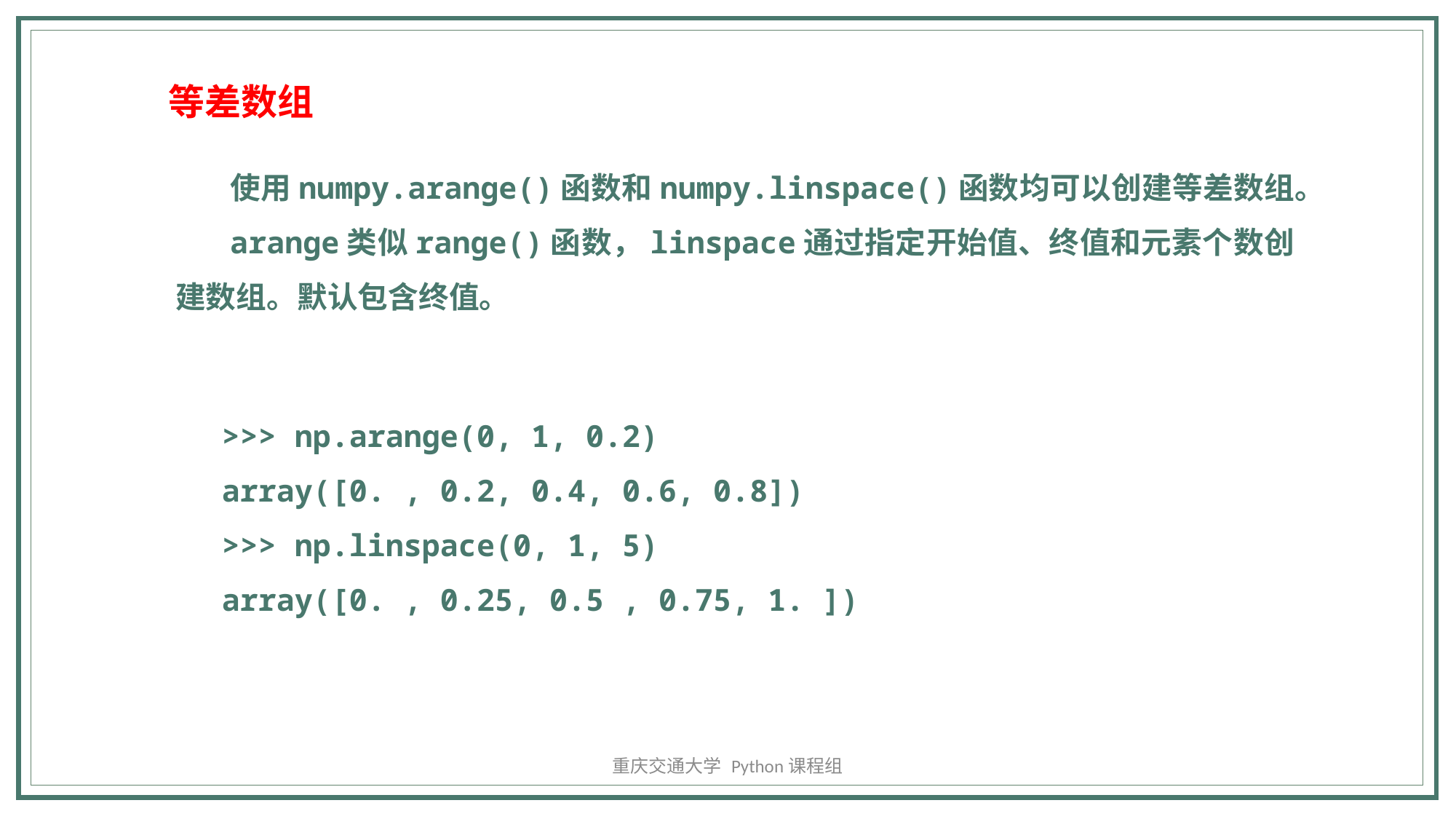

等差数组
使用numpy.arange()函数和numpy.linspace()函数均可以创建等差数组。
arange类似range()函数，linspace通过指定开始值、终值和元素个数创建数组。默认包含终值。
>>> np.arange(0, 1, 0.2)
array([0. , 0.2, 0.4, 0.6, 0.8])
>>> np.linspace(0, 1, 5)
array([0. , 0.25, 0.5 , 0.75, 1. ])
重庆交通大学 Python课程组